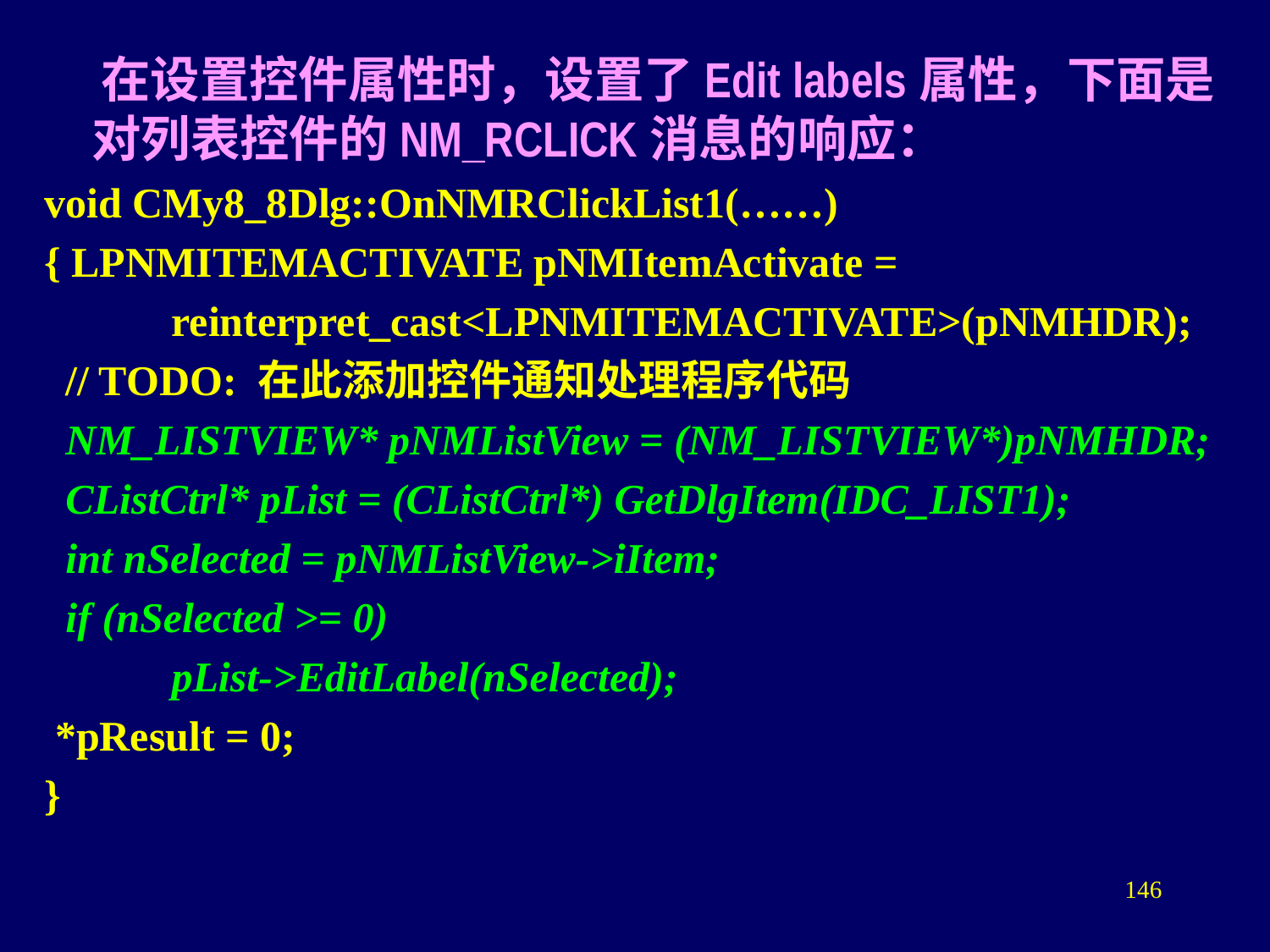

在设置控件属性时，设置了Edit labels属性，下面是对列表控件的NM_RCLICK消息的响应：
void CMy8_8Dlg::OnNMRClickList1(……)
{ LPNMITEMACTIVATE pNMItemActivate =
	reinterpret_cast<LPNMITEMACTIVATE>(pNMHDR);
  // TODO: 在此添加控件通知处理程序代码
  NM_LISTVIEW* pNMListView = (NM_LISTVIEW*)pNMHDR;
  CListCtrl* pList = (CListCtrl*) GetDlgItem(IDC_LIST1);
  int nSelected = pNMListView->iItem;
  if (nSelected >= 0)
 	pList->EditLabel(nSelected);
 *pResult = 0;
}
146